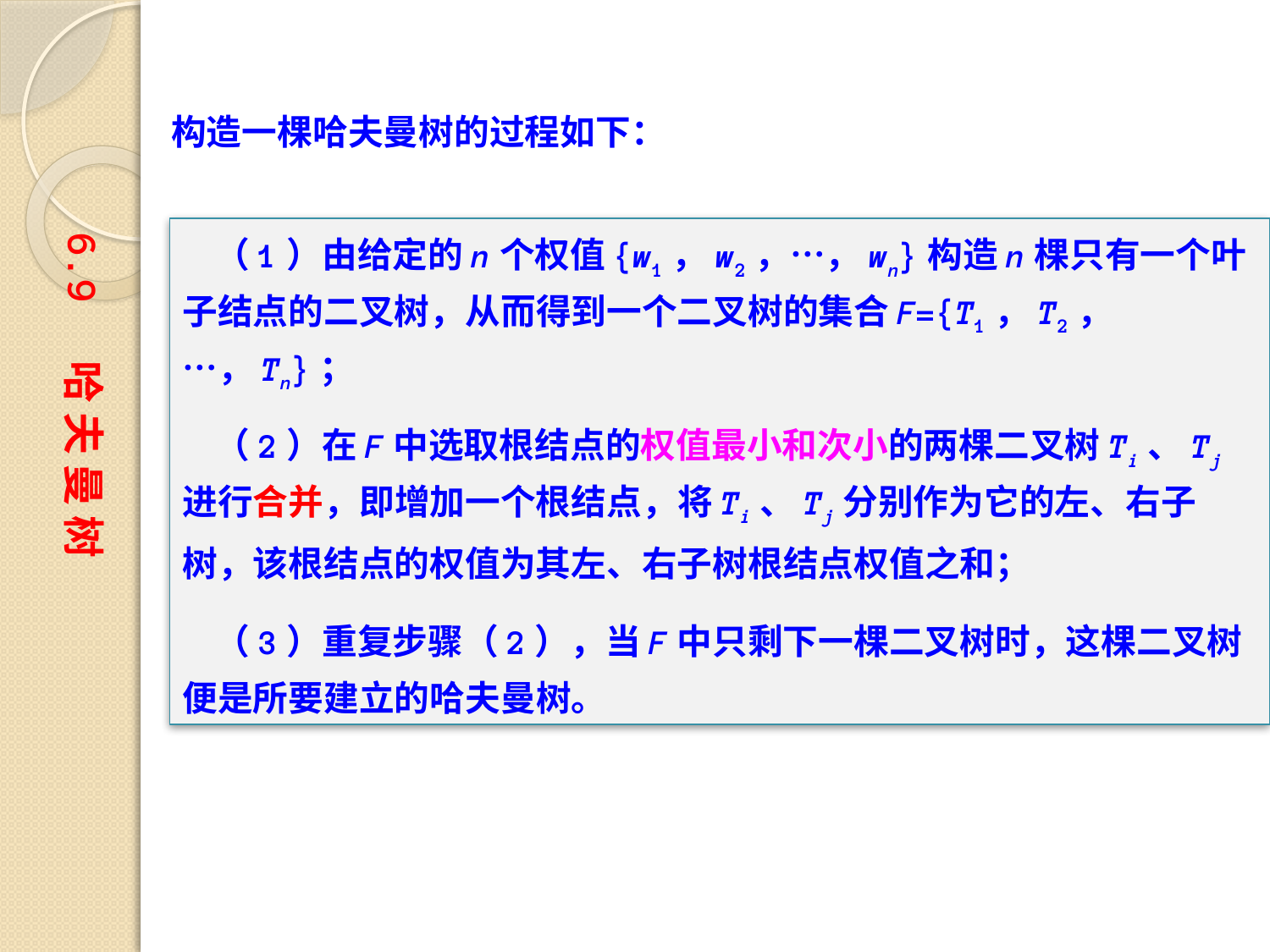

构造一棵哈夫曼树的过程如下：
6.9  哈 夫 曼 树
   （1）由给定的n个权值{w1，w2，…，wn}构造n棵只有一个叶子结点的二叉树，从而得到一个二叉树的集合F={T1，T2，…，Tn}；
   （2）在F中选取根结点的权值最小和次小的两棵二叉树Ti、Tj进行合并，即增加一个根结点，将Ti、Tj分别作为它的左、右子树，该根结点的权值为其左、右子树根结点权值之和；
   （3）重复步骤（2），当F中只剩下一棵二叉树时，这棵二叉树便是所要建立的哈夫曼树。